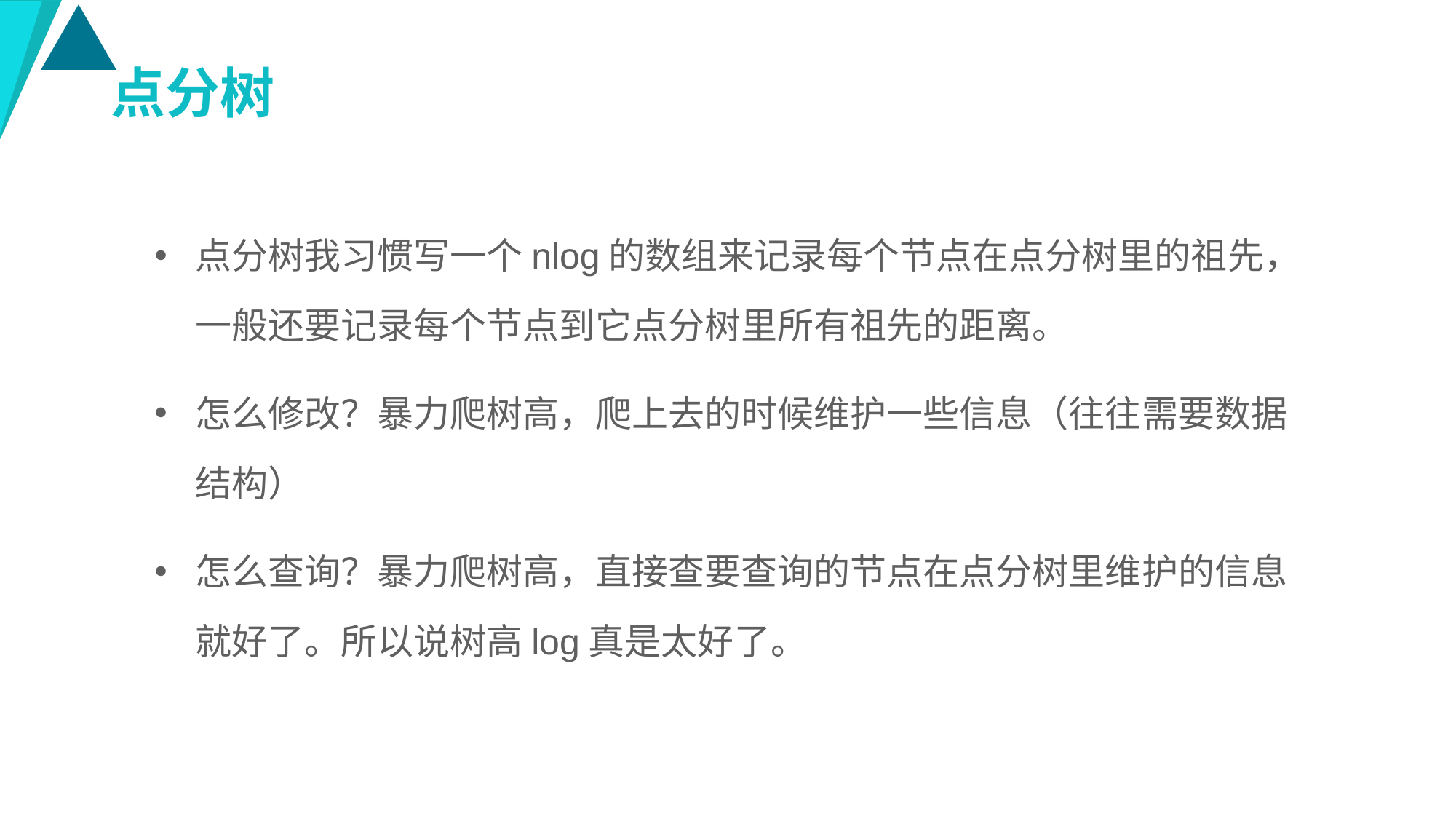

# 点分树
点分树我习惯写一个nlog的数组来记录每个节点在点分树里的祖先，一般还要记录每个节点到它点分树里所有祖先的距离。
怎么修改？暴力爬树高，爬上去的时候维护一些信息（往往需要数据结构）
怎么查询？暴力爬树高，直接查要查询的节点在点分树里维护的信息就好了。所以说树高log真是太好了。